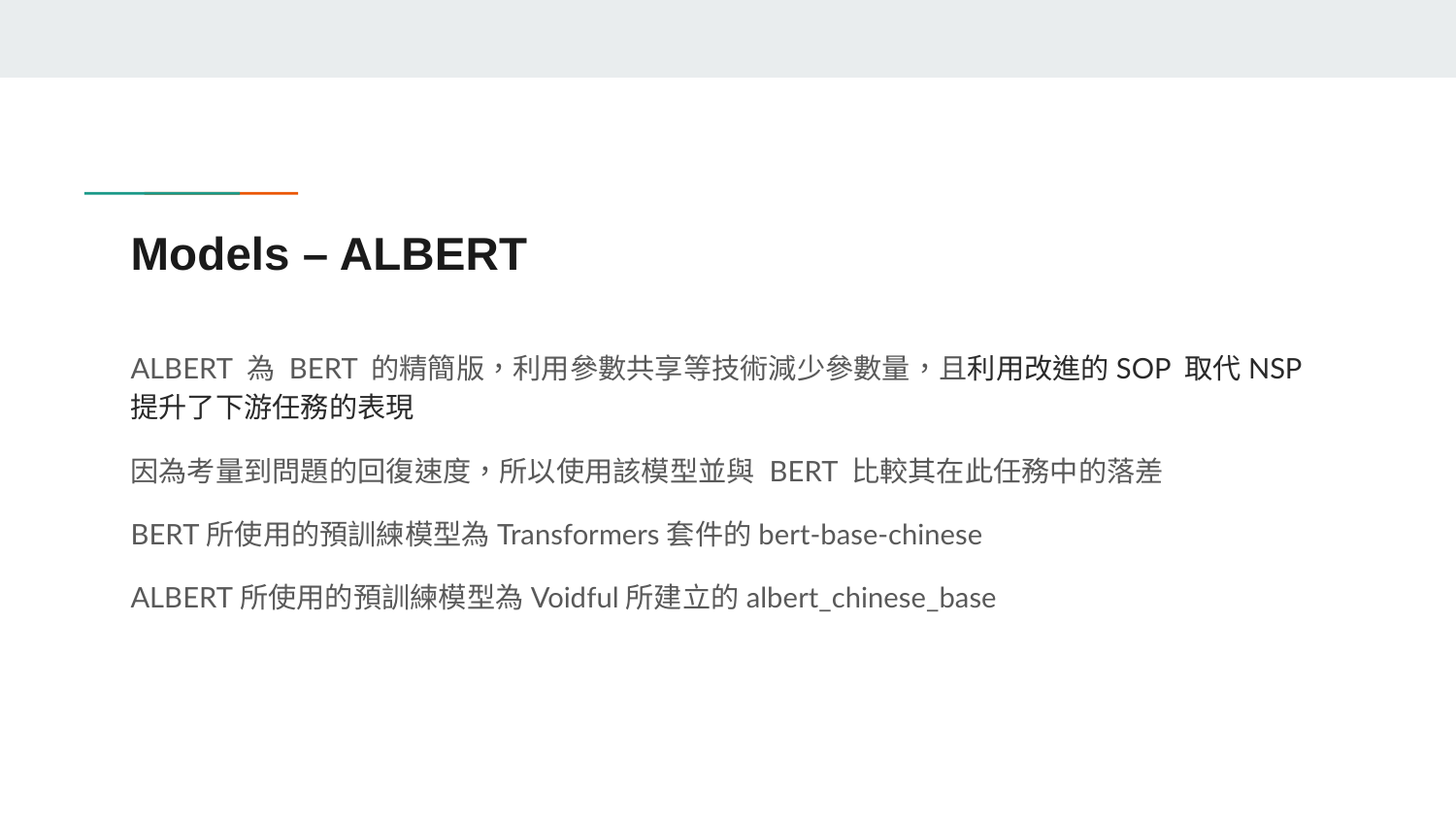

# Models – ALBERT
ALBERT 為 BERT 的精簡版，利用參數共享等技術減少參數量，且利用改進的SOP 取代NSP提升了下游任務的表現
因為考量到問題的回復速度，所以使用該模型並與 BERT 比較其在此任務中的落差
BERT所使用的預訓練模型為Transformers套件的bert-base-chinese
ALBERT所使用的預訓練模型為Voidful所建立的albert_chinese_base